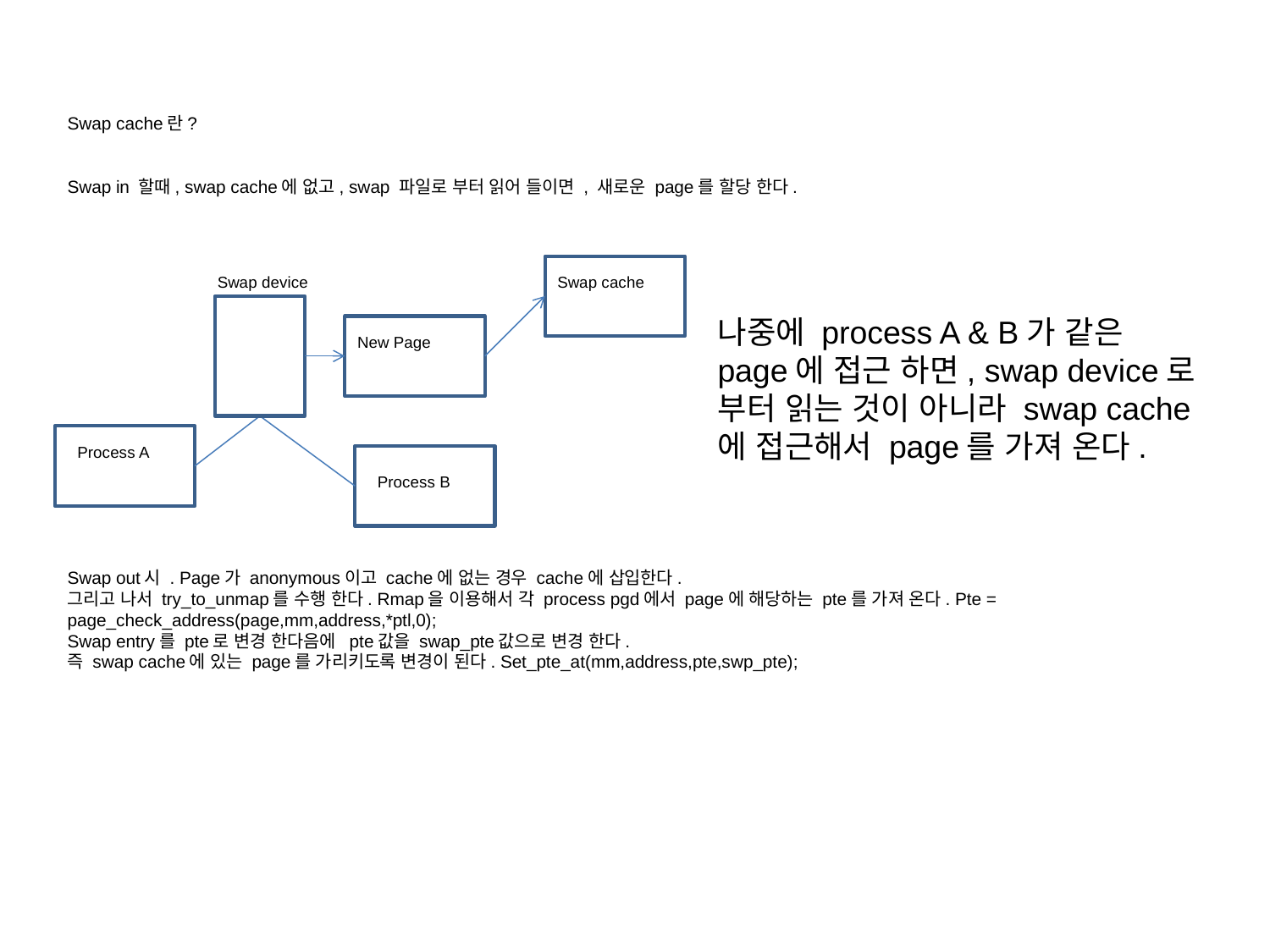

Swap cache란?

Swap in 할때, swap cache에 없고, swap 파일로 부터 읽어 들이면 , 새로운 page를 할당 한다.

o
Swap device
Swap cache
o
나중에 process A & B가 같은 page에 접근 하면, swap device로 부터 읽는 것이 아니라 swap cache에 접근해서 page를 가져 온다.
o
New Page

Process A

Process B

Swap out시 . Page가 anonymous이고 cache에 없는 경우 cache에 삽입한다.
그리고 나서 try_to_unmap를 수행 한다. Rmap을 이용해서 각 process pgd에서 page에 해당하는 pte를 가져 온다. Pte = page_check_address(page,mm,address,*ptl,0);
Swap entry를 pte로 변경 한다음에  pte값을 swap_pte값으로 변경 한다.
즉 swap cache에 있는 page를 가리키도록 변경이 된다. Set_pte_at(mm,address,pte,swp_pte);